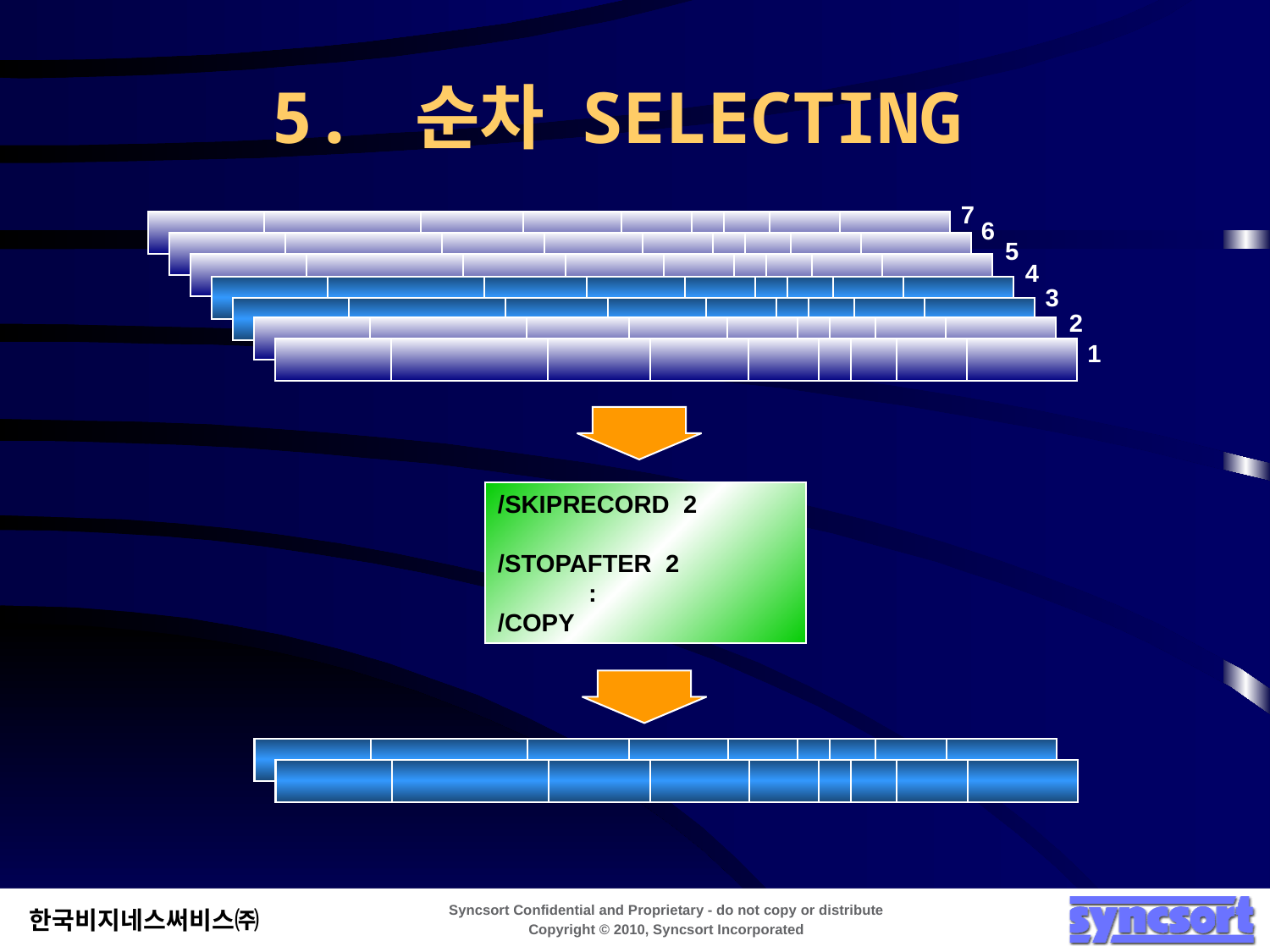

5. 순차 SELECTING
7
6

5

4

3

2

1

/SKIPRECORD  2

/STOPAFTER  2
             :
/COPY